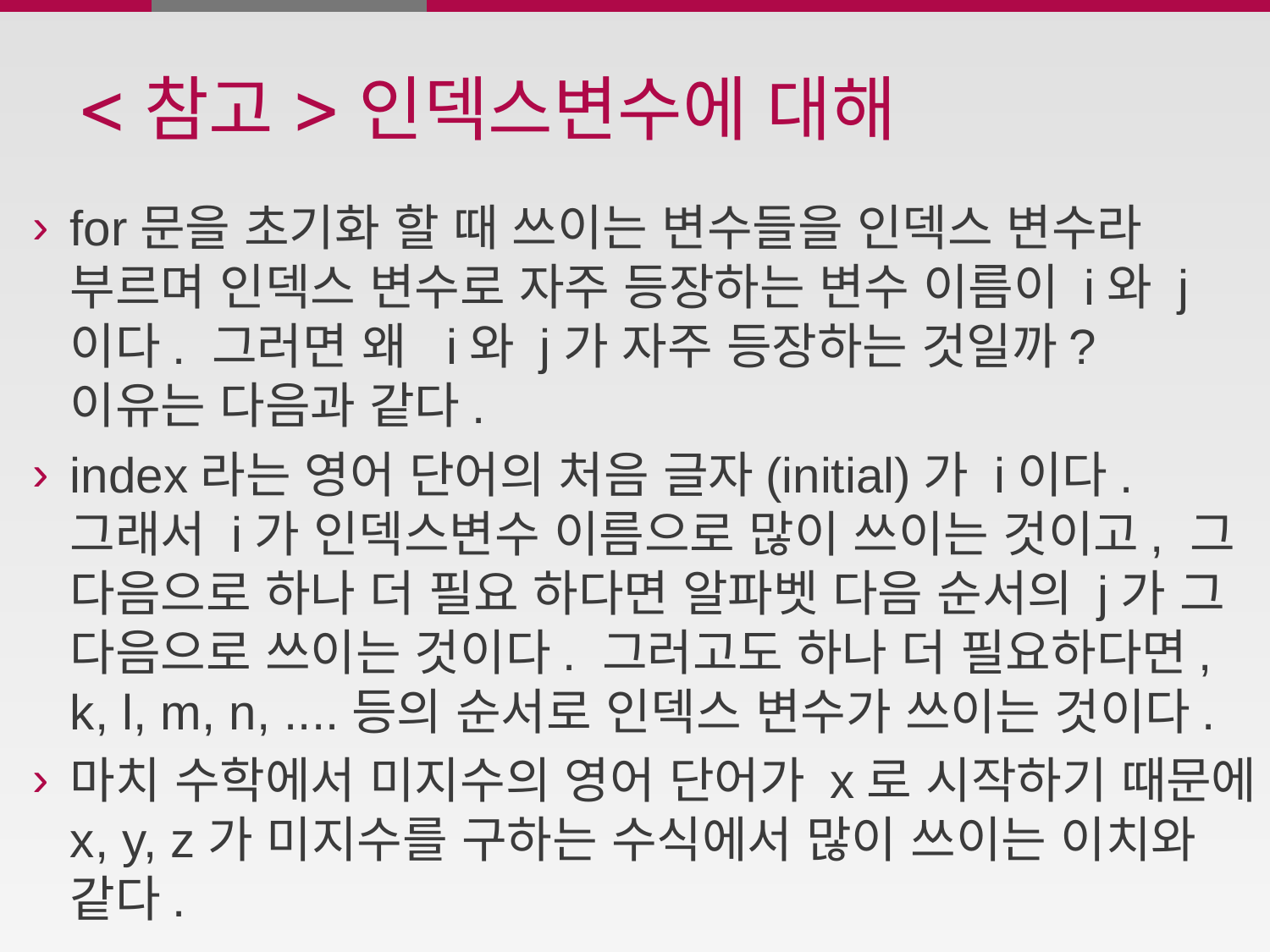

# <참고>인덱스변수에 대해
for문을 초기화 할 때 쓰이는 변수들을 인덱스 변수라 부르며 인덱스 변수로 자주 등장하는 변수 이름이 i와 j이다. 그러면 왜  i와 j가 자주 등장하는 것일까?  이유는 다음과 같다.
index라는 영어 단어의 처음 글자(initial)가 i이다. 그래서 i가 인덱스변수 이름으로 많이 쓰이는 것이고, 그 다음으로 하나 더 필요 하다면 알파벳 다음 순서의 j가 그 다음으로 쓰이는 것이다. 그러고도 하나 더 필요하다면, k, l, m, n, ....등의 순서로 인덱스 변수가 쓰이는 것이다.
마치 수학에서 미지수의 영어 단어가 x로 시작하기 때문에 x, y, z가 미지수를 구하는 수식에서 많이 쓰이는 이치와 같다.